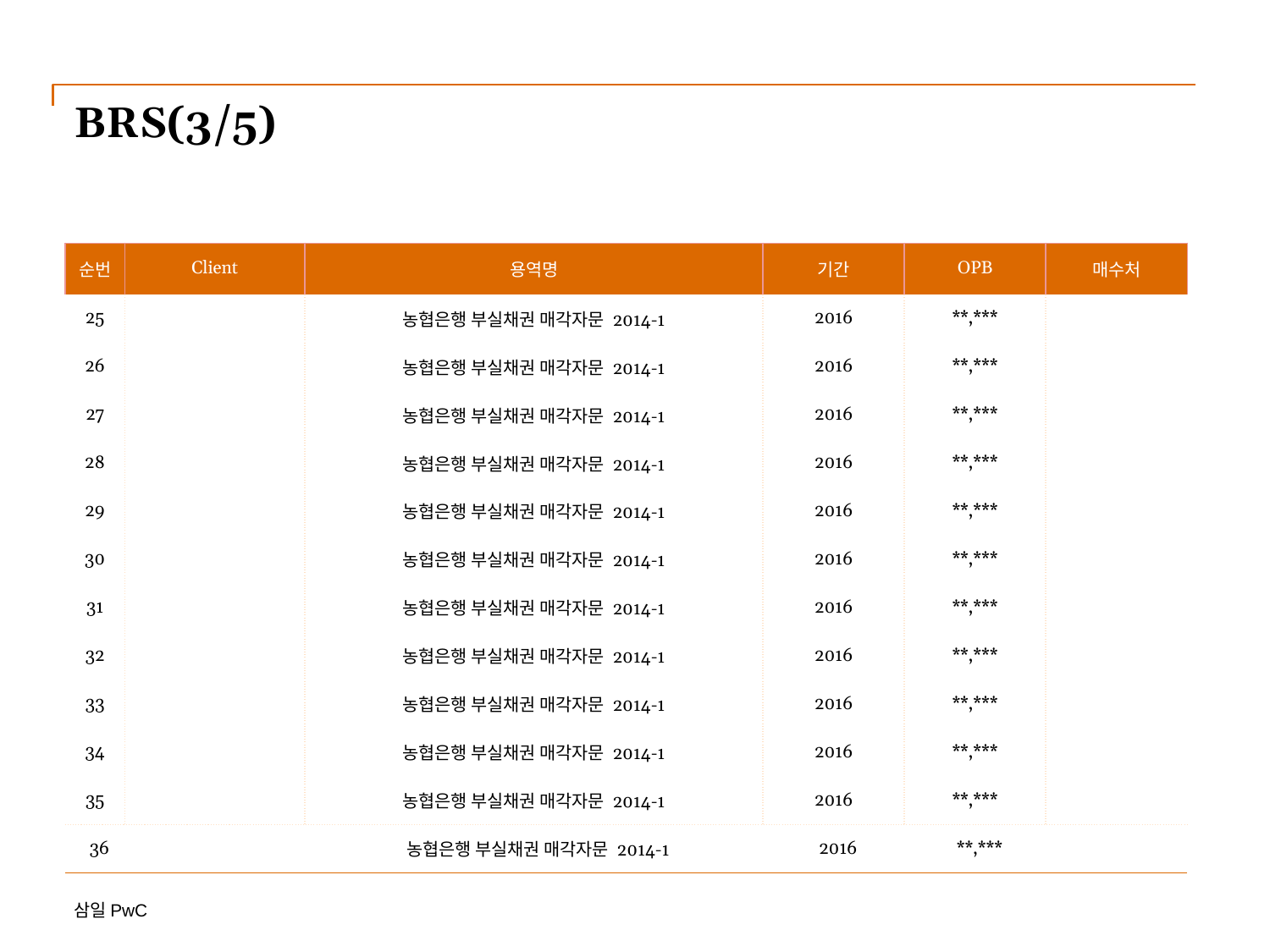

# BRS(3/5)

| 순번 | Client | 용역명 | 기간 | OPB | 매수처 |
| --- | --- | --- | --- | --- | --- |
| 25 |  | 농협은행 부실채권 매각자문 2014-1 | 2016 | \*\*,\*\*\* |  |
| 26 |  | 농협은행 부실채권 매각자문 2014-1 | 2016 | \*\*,\*\*\* |  |
| 27 |  | 농협은행 부실채권 매각자문 2014-1 | 2016 | \*\*,\*\*\* |  |
| 28 |  | 농협은행 부실채권 매각자문 2014-1 | 2016 | \*\*,\*\*\* |  |
| 29 |  | 농협은행 부실채권 매각자문 2014-1 | 2016 | \*\*,\*\*\* |  |
| 30 |  | 농협은행 부실채권 매각자문 2014-1 | 2016 | \*\*,\*\*\* |  |
| 31 |  | 농협은행 부실채권 매각자문 2014-1 | 2016 | \*\*,\*\*\* |  |
| 32 |  | 농협은행 부실채권 매각자문 2014-1 | 2016 | \*\*,\*\*\* |  |
| 33 |  | 농협은행 부실채권 매각자문 2014-1 | 2016 | \*\*,\*\*\* |  |
| 34 |  | 농협은행 부실채권 매각자문 2014-1 | 2016 | \*\*,\*\*\* |  |
| 35 |  | 농협은행 부실채권 매각자문 2014-1 | 2016 | \*\*,\*\*\* |  |
| 36 |  | 농협은행 부실채권 매각자문 2014-1 | 2016 | \*\*,\*\*\* |  |